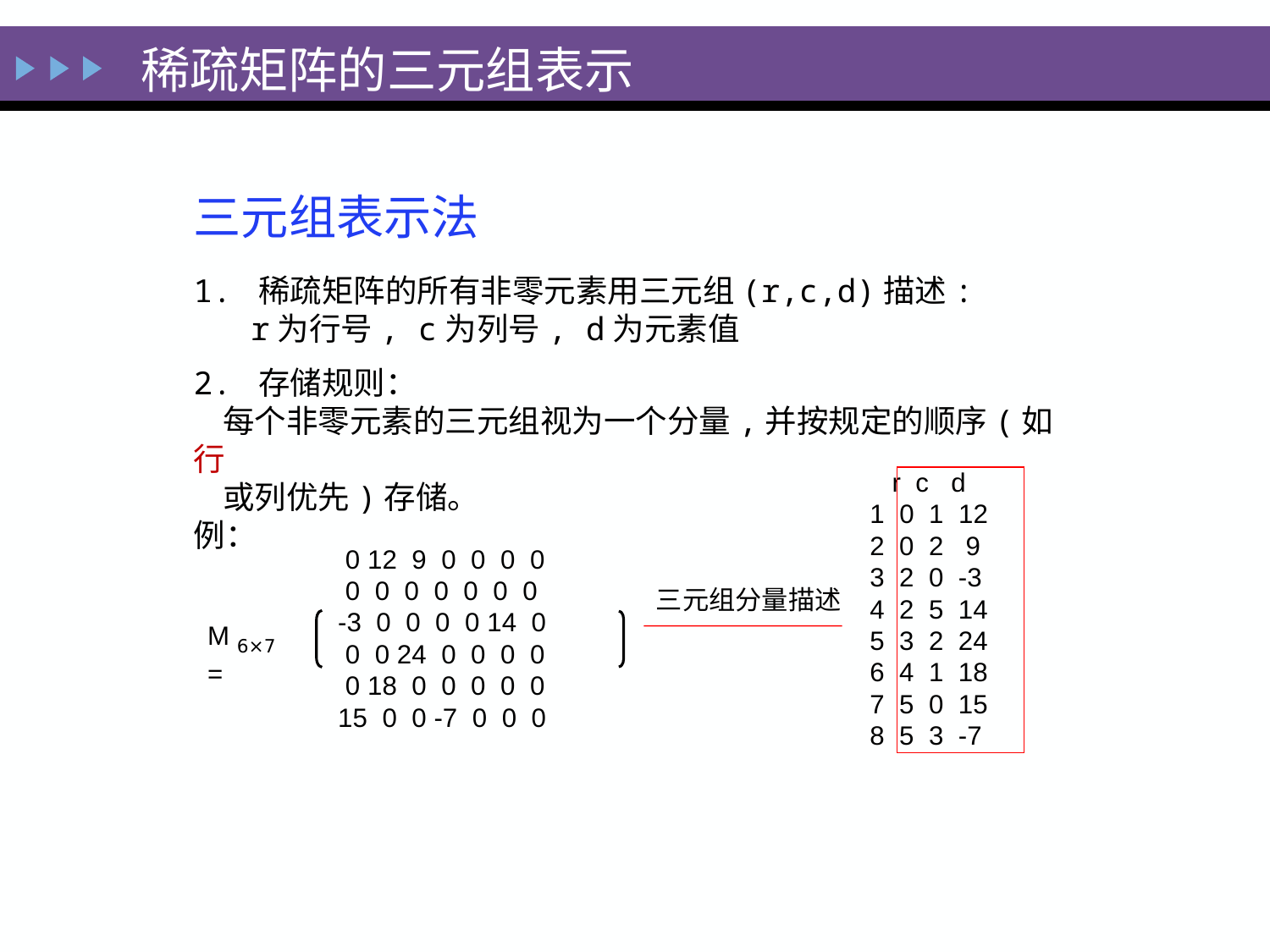

# 稀疏矩阵的三元组表示
三元组表示法
1. 稀疏矩阵的所有非零元素用三元组(r,c,d)描述:
   r为行号, c为列号, d为元素值
2. 存储规则：
   每个非零元素的三元组视为一个分量,并按规定的顺序(如行
   或列优先)存储。
例：
   r  c   d

1  0  1  12
2  0  2   9
3  2  0  -3
4  2  5  14
5  3  2  24
6  4  1  18
7  5  0  15
8  5  3  -7
 0 12  9  0  0  0  0
 0  0  0  0  0  0  0
-3  0  0  0  0 14  0
 0  0 24  0  0  0  0
 0 18  0  0  0  0  0
15  0  0 -7  0  0  0

M 6×7 =
三元组分量描述